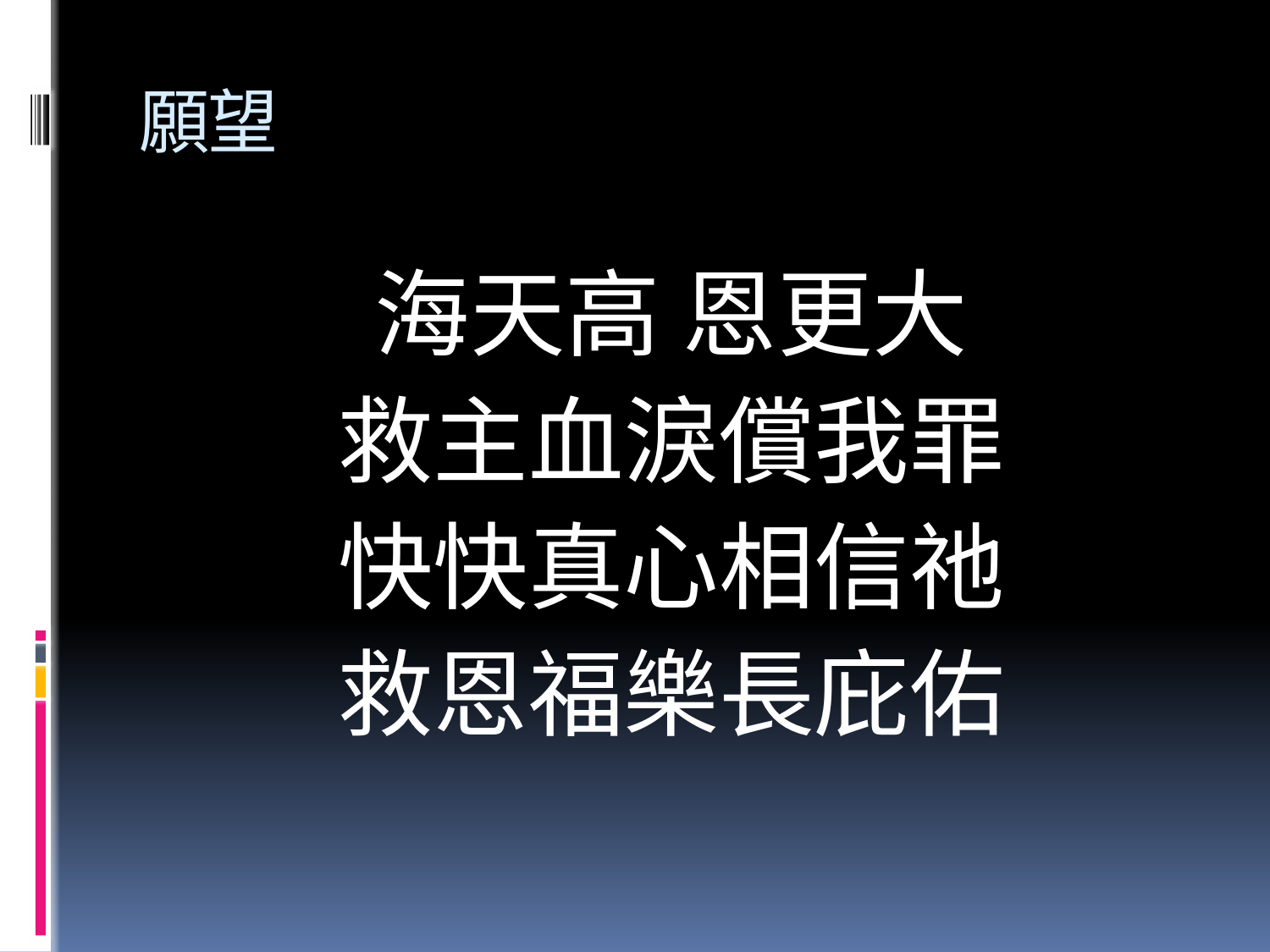

# 願望
海天高 恩更大
救主血淚償我罪
快快真心相信祂
救恩福樂長庇佑